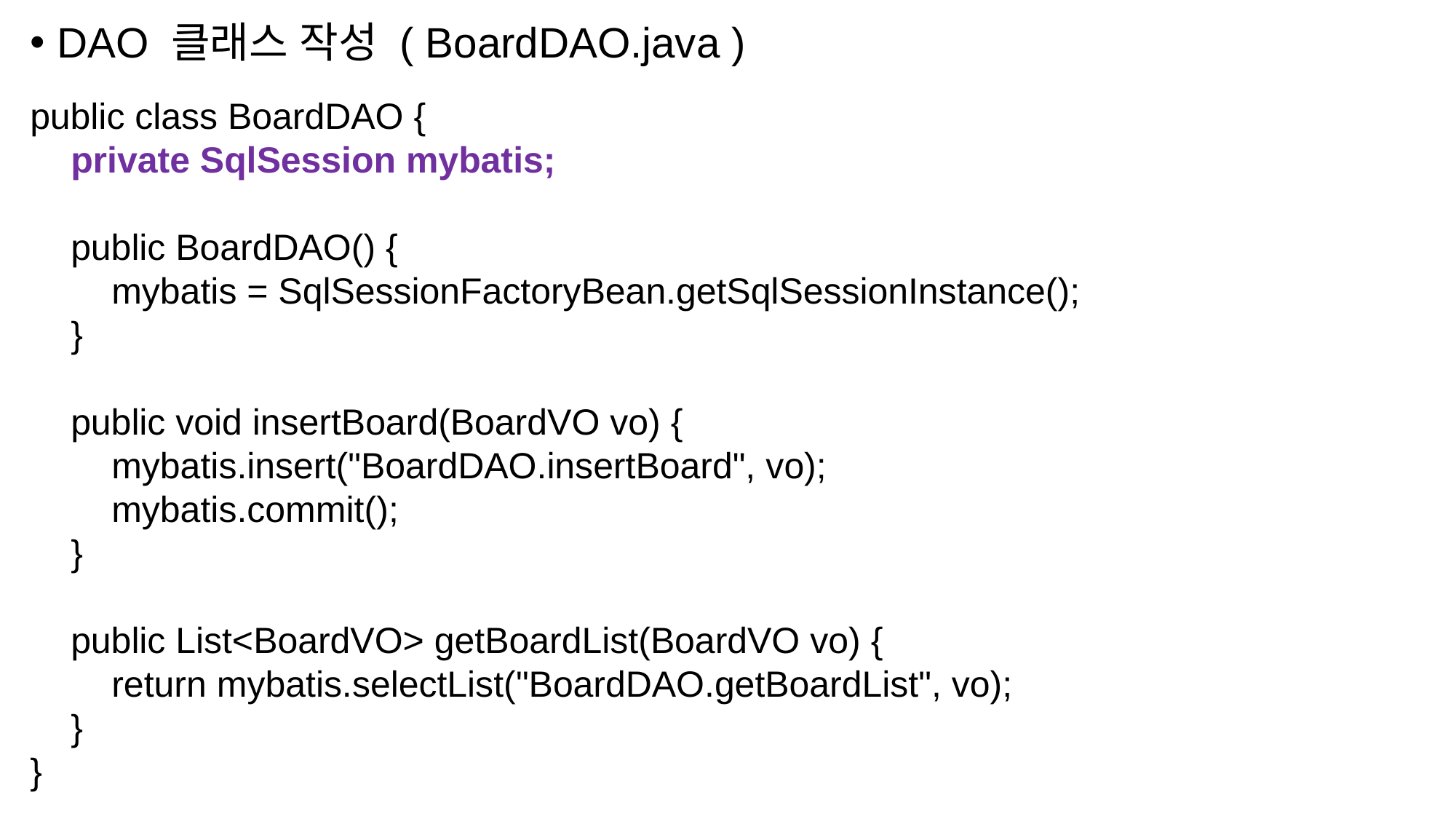

DAO 클래스 작성 ( BoardDAO.java )
public class BoardDAO {
    private SqlSession mybatis;

    public BoardDAO() {
        mybatis = SqlSessionFactoryBean.getSqlSessionInstance();
    }

    public void insertBoard(BoardVO vo) {
        mybatis.insert("BoardDAO.insertBoard", vo);
        mybatis.commit();
    }

    public List<BoardVO> getBoardList(BoardVO vo) {
        return mybatis.selectList("BoardDAO.getBoardList", vo);
    }
}